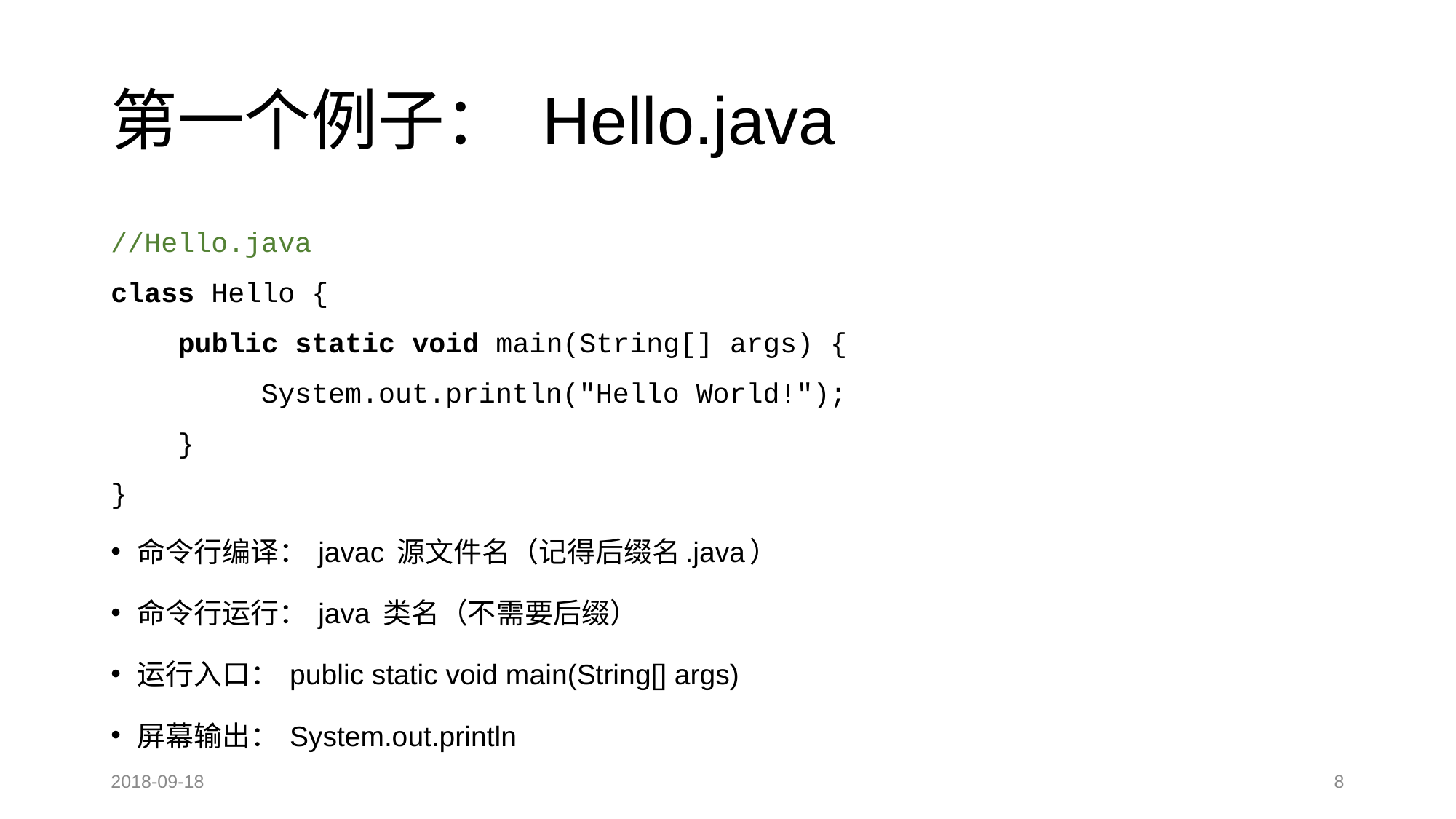

# 第一个例子： Hello.java
//Hello.java
class Hello {
    public static void main(String[] args) {
         System.out.println("Hello World!");
    }
}
命令行编译： javac 源文件名（记得后缀名.java）
命令行运行： java 类名（不需要后缀）
运行入口： public static void main(String[] args)
屏幕输出： System.out.println
2018-09-18
8